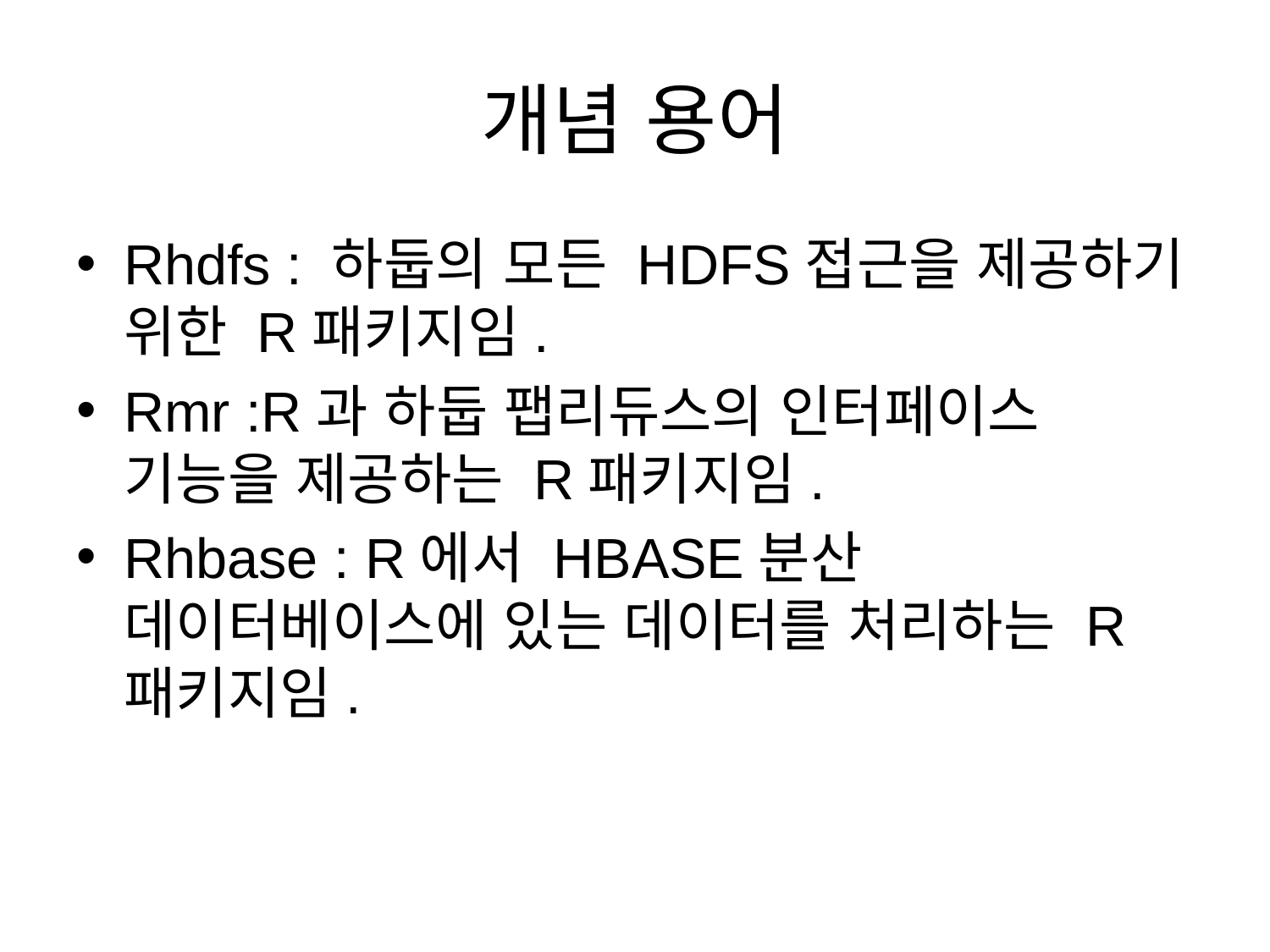

# 개념 용어
Rhdfs : 하둡의 모든 HDFS접근을 제공하기 위한 R패키지임.
Rmr :R과 하둡 팹리듀스의 인터페이스 기능을 제공하는 R패키지임.
Rhbase : R에서 HBASE분산 데이터베이스에 있는 데이터를 처리하는 R패키지임.